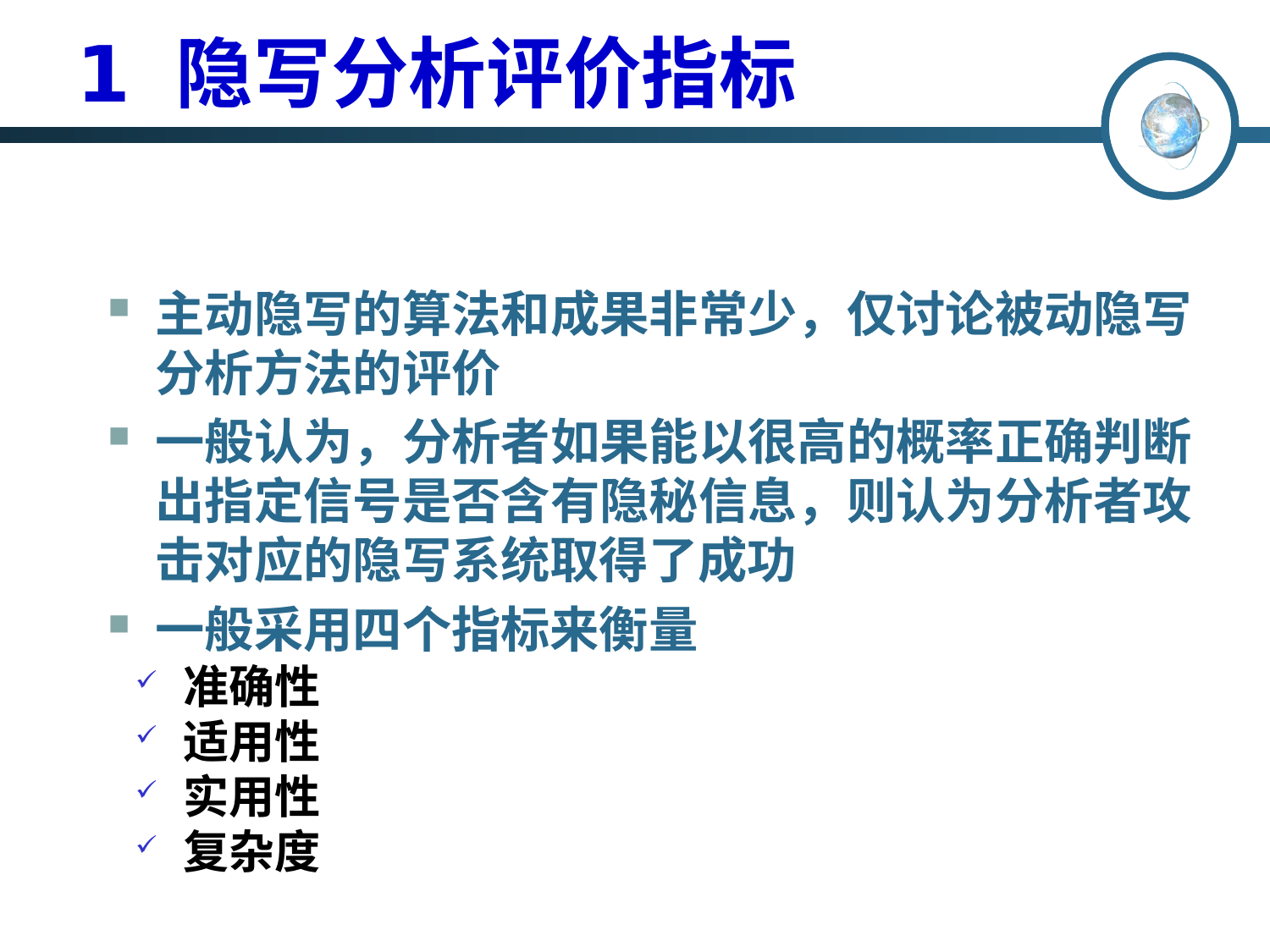

# 1 隐写分析评价指标
主动隐写的算法和成果非常少，仅讨论被动隐写分析方法的评价
一般认为，分析者如果能以很高的概率正确判断出指定信号是否含有隐秘信息，则认为分析者攻击对应的隐写系统取得了成功
一般采用四个指标来衡量
准确性
适用性
实用性
复杂度